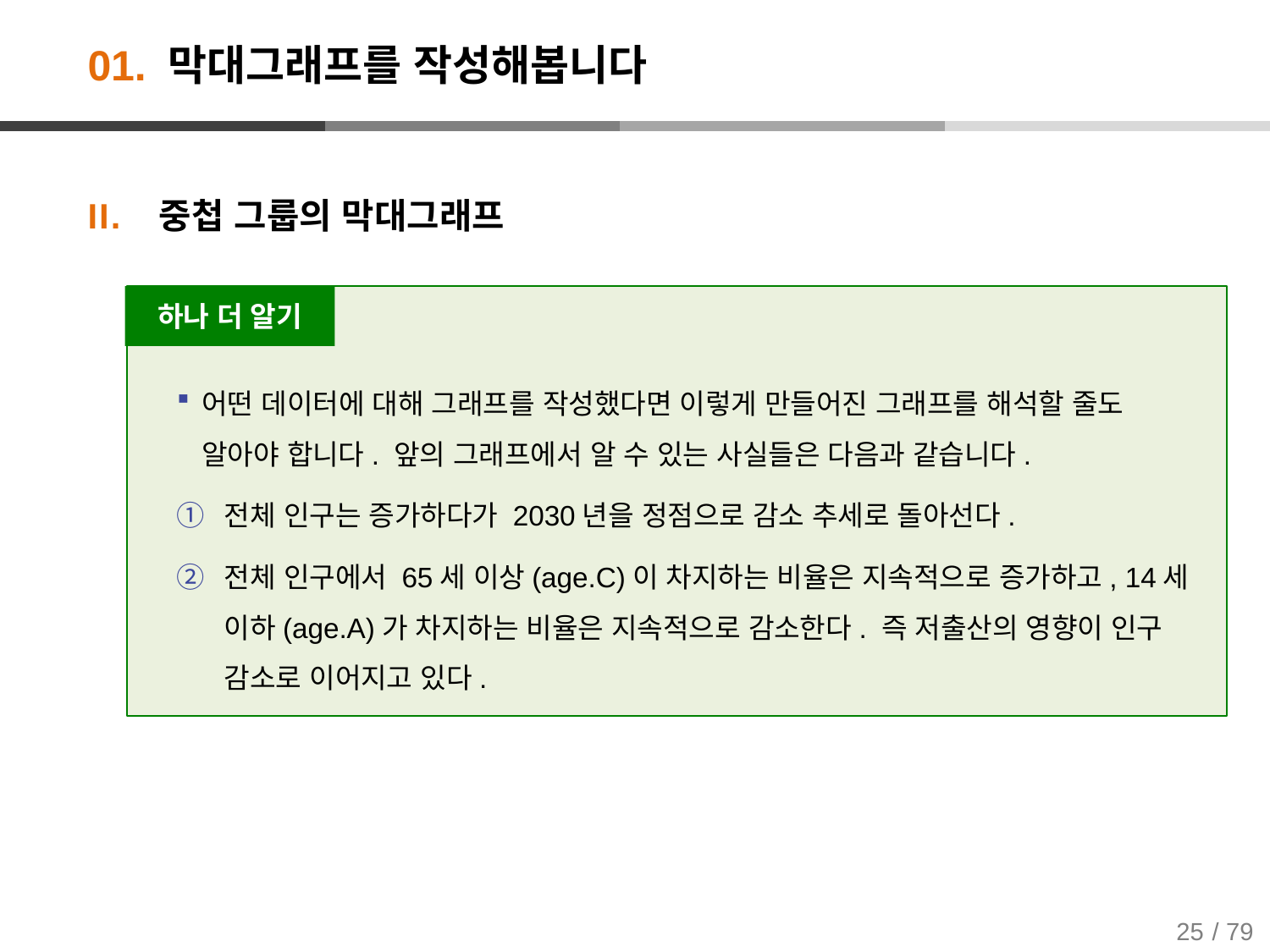

# 01. 막대그래프를 작성해봅니다
중첩 그룹의 막대그래프
하나 더 알기

어떤 데이터에 대해 그래프를 작성했다면 이렇게 만들어진 그래프를 해석할 줄도 알아야 합니다. 앞의 그래프에서 알 수 있는 사실들은 다음과 같습니다.
전체 인구는 증가하다가 2030년을 정점으로 감소 추세로 돌아선다.
전체 인구에서 65세 이상(age.C)이 차지하는 비율은 지속적으로 증가하고, 14세 이하(age.A)가 차지하는 비율은 지속적으로 감소한다. 즉 저출산의 영향이 인구 감소로 이어지고 있다.